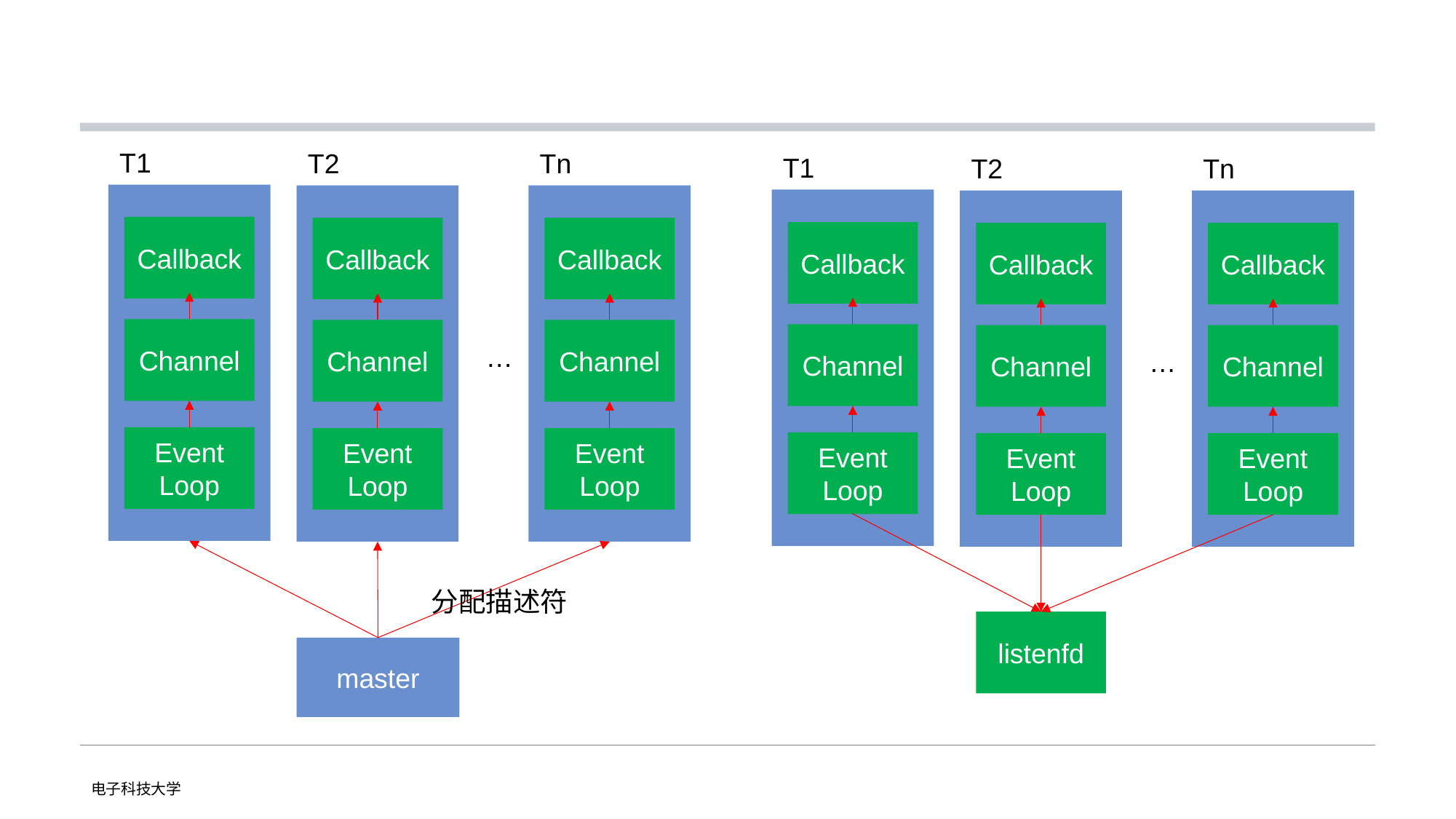

#

T1
T2
Tn
T1
T2
Tn

Callback
Callback
Callback
Callback
Callback
Callback
Channel
Channel
Channel
Channel
Channel
Channel
…
…
Event
Loop
Event
Loop
Event
Loop
Event
Loop
Event
Loop
Event
Loop
分配描述符
listenfd
master
电子科技大学